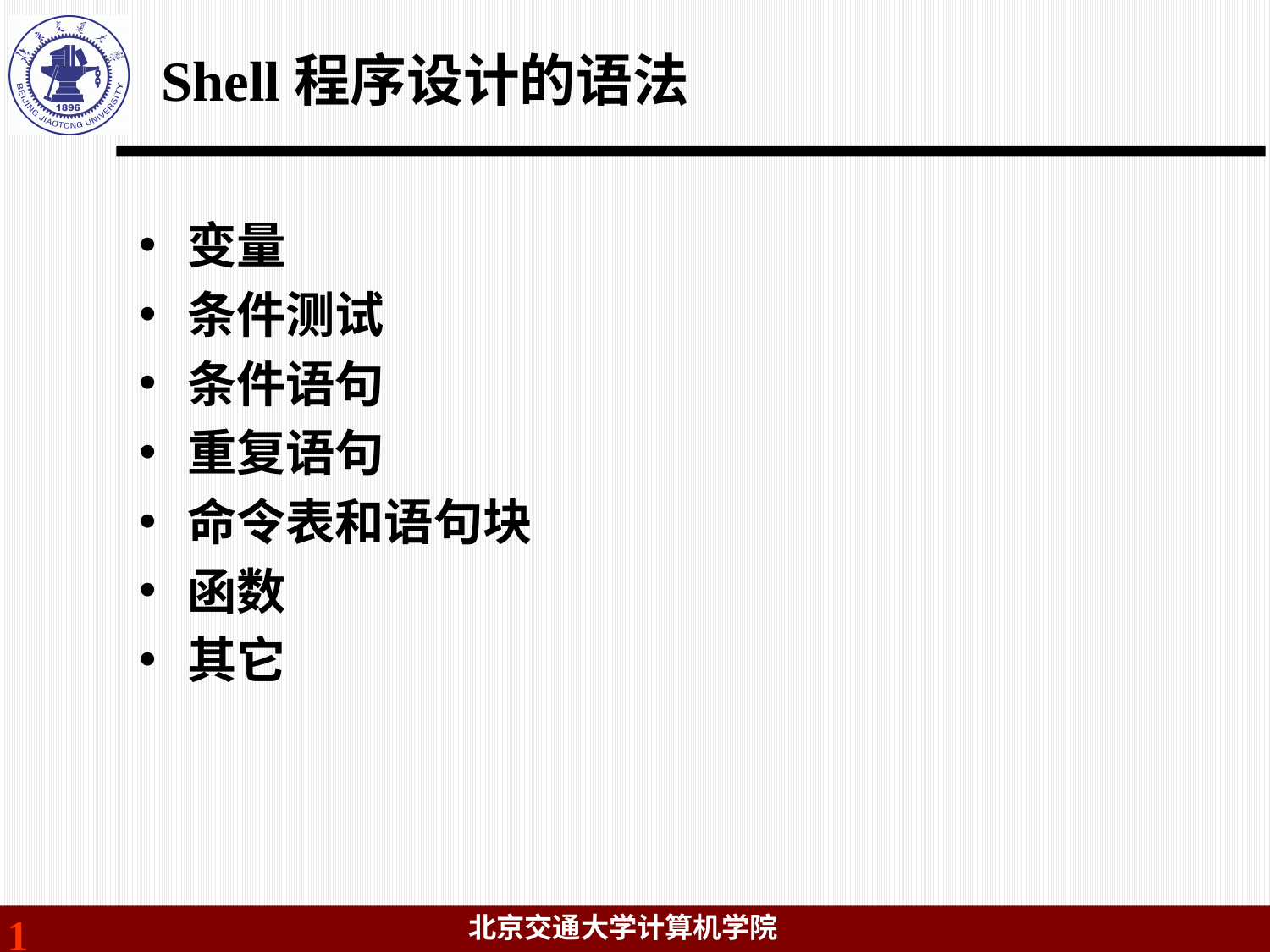

# Shell程序设计的语法
变量
条件测试
条件语句
重复语句
命令表和语句块
函数
其它

1